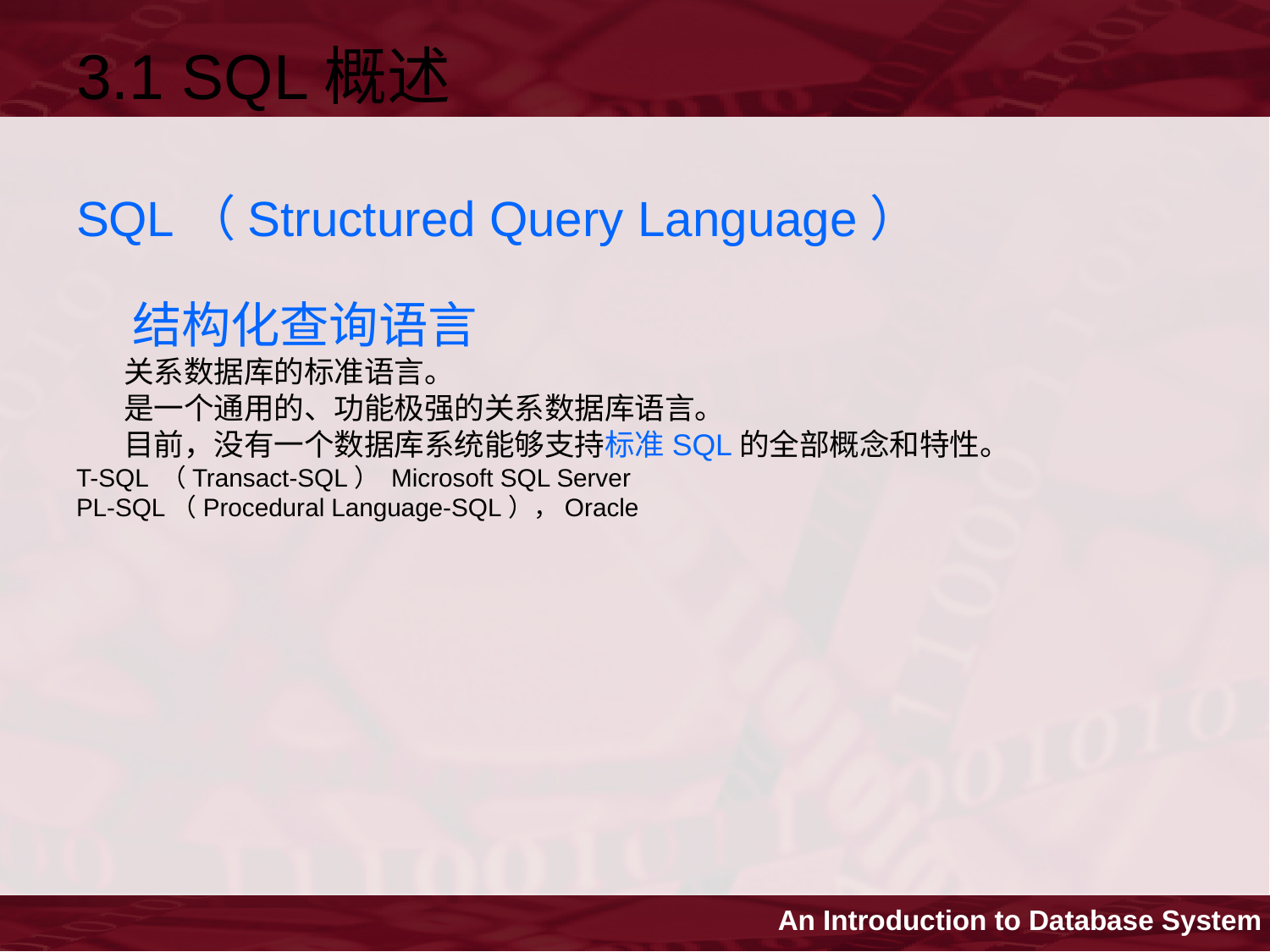

3.1 SQL概述
SQL（Structured Query Language）
    结构化查询语言
      关系数据库的标准语言。
      是一个通用的、功能极强的关系数据库语言。
      目前，没有一个数据库系统能够支持标准SQL的全部概念和特性。
T-SQL （Transact-SQL） Microsoft SQL Server
PL-SQL（Procedural Language-SQL），Oracle